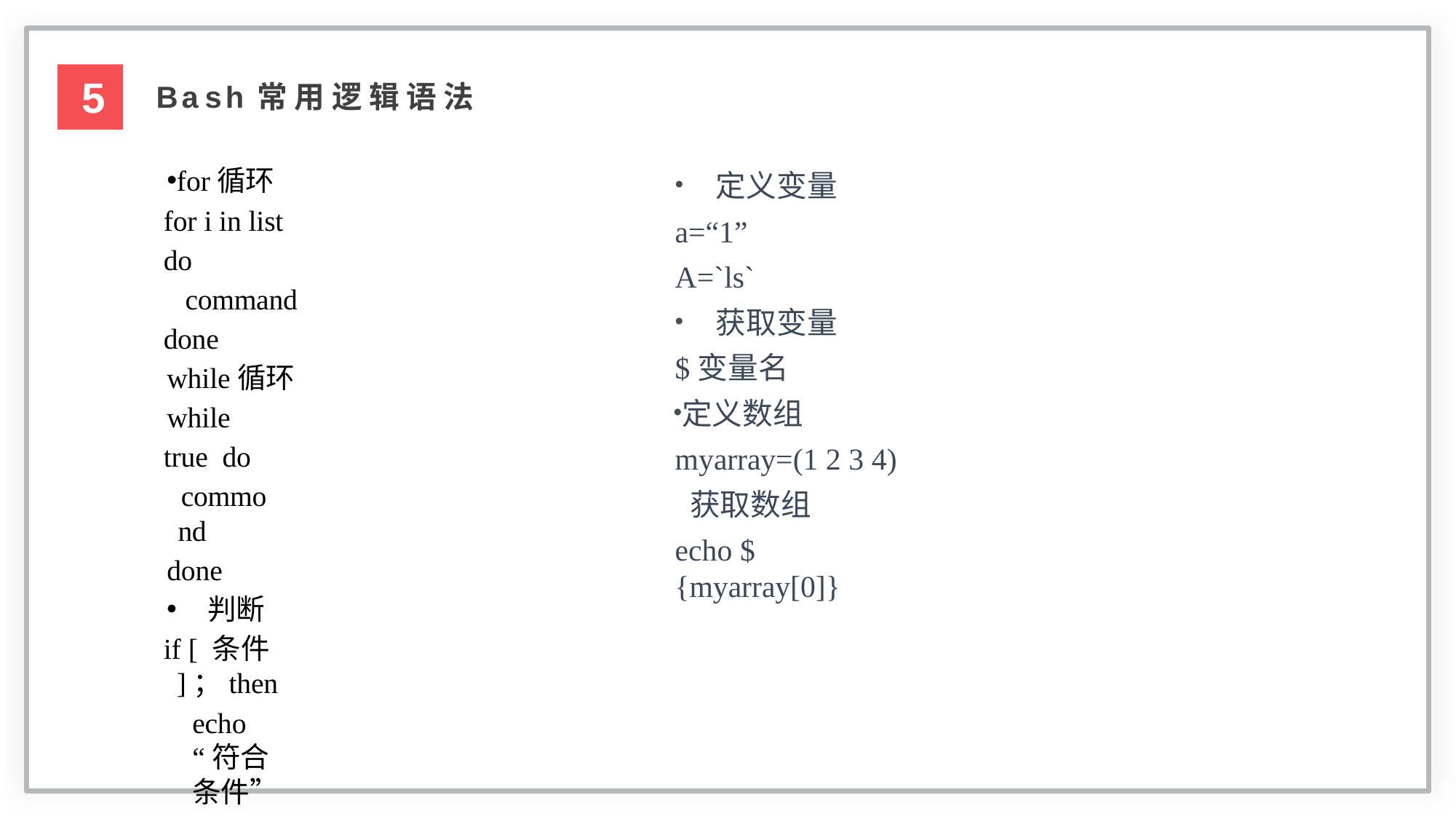

5
B a s h 常 用 逻 辑 语 法
定义变量
a=“1”
A=`ls`
获取变量
$变量名
定义数组 myarray=(1 2 3 4)  获取数组
echo ${myarray[0]}
for循环  for i in list  do
command
done
while循环
while true  do
commond
done
判断
if [ 条件 ]；then
echo “符合条件”
else
echo “不符合条件”
fi